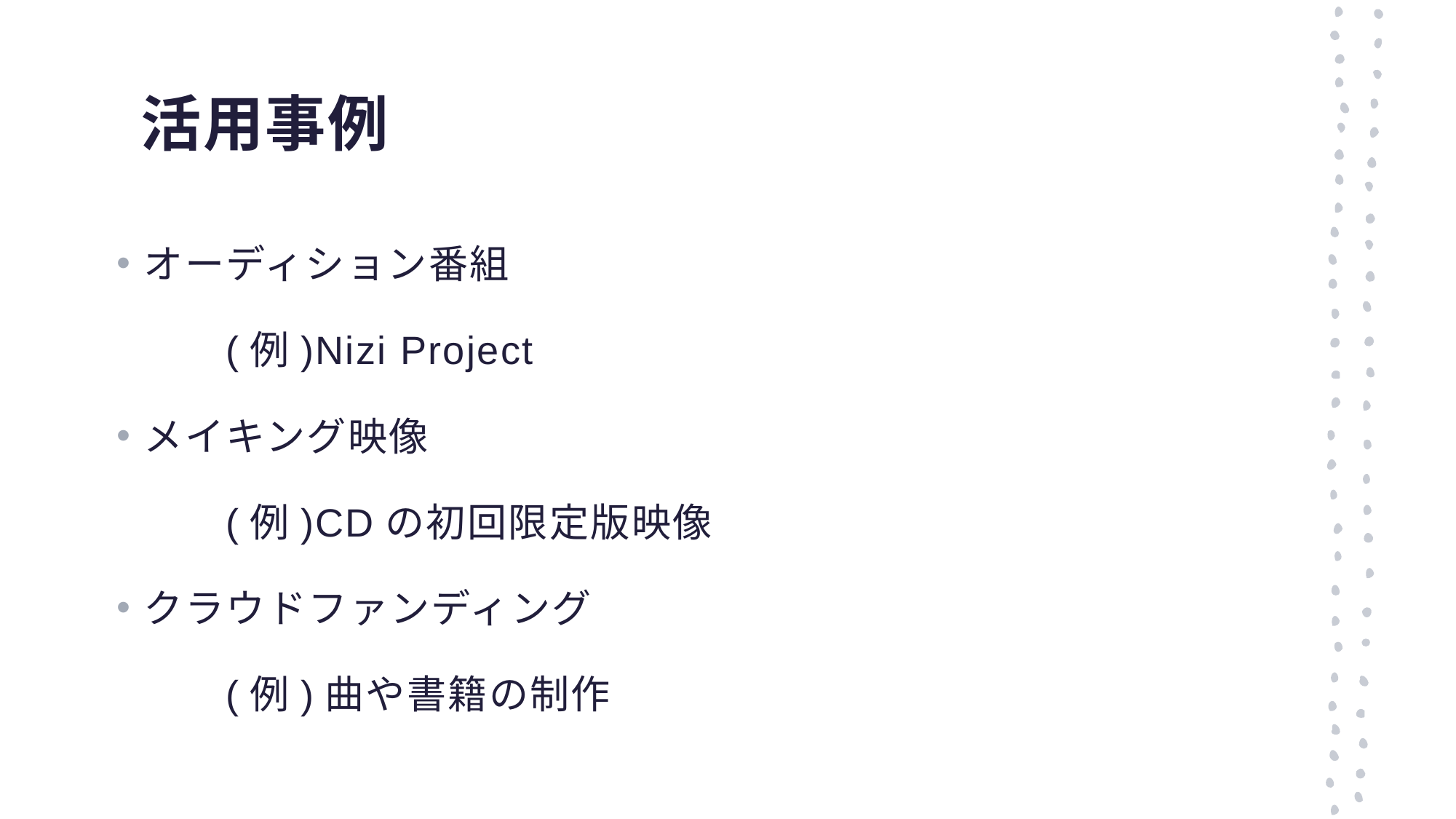

# 活用事例
オーディション番組
	(例)Nizi Project
メイキング映像
	(例)CDの初回限定版映像
クラウドファンディング
	(例)曲や書籍の制作